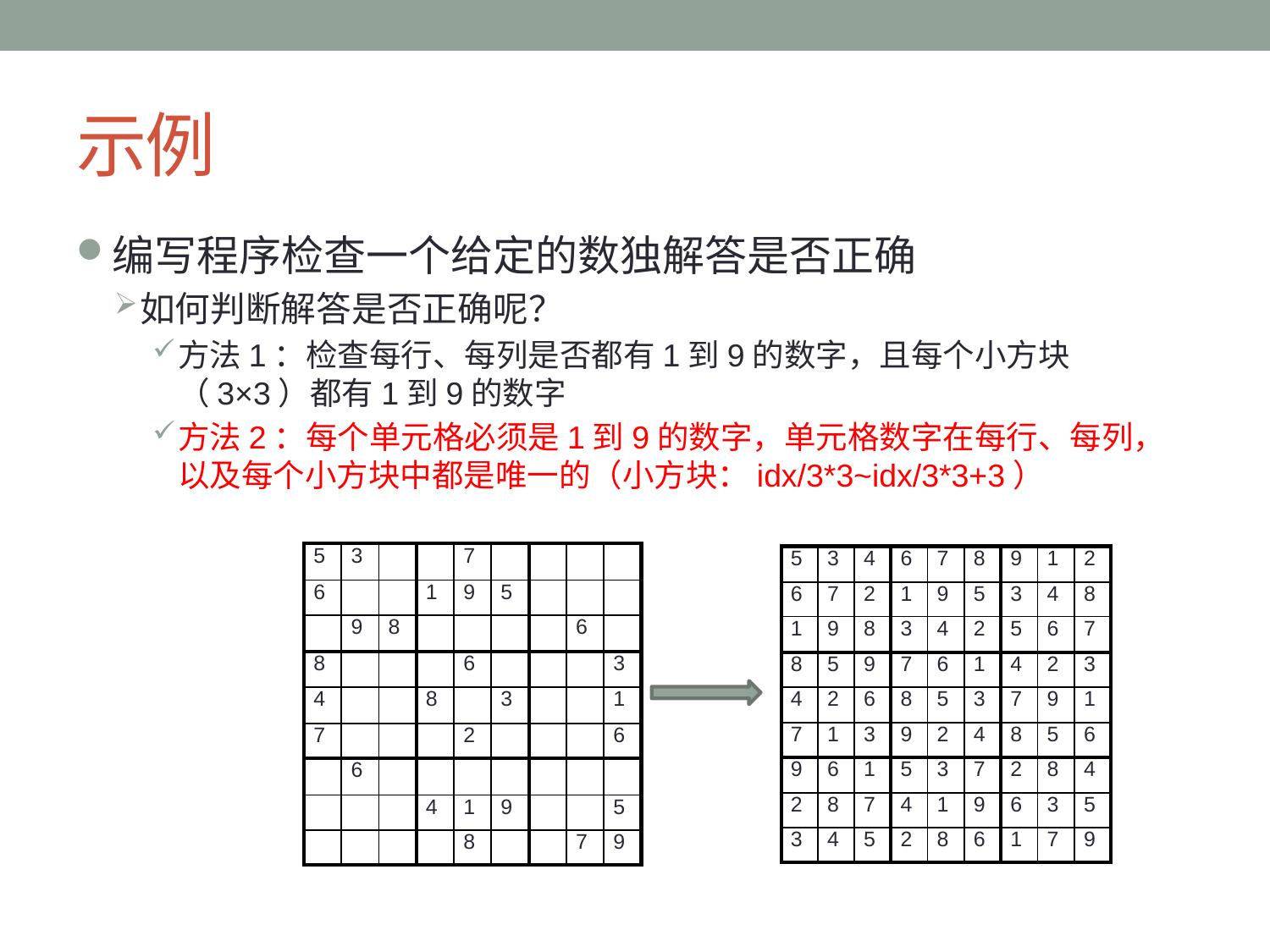

# 示例
编写程序检查一个给定的数独解答是否正确
如何判断解答是否正确呢？
方法1：检查每行、每列是否都有1到9的数字，且每个小方块（3×3）都有1到9的数字
方法2：每个单元格必须是1到9的数字，单元格数字在每行、每列，以及每个小方块中都是唯一的（小方块：idx/3*3~idx/3*3+3）
| 5 | 3 |  |  | 7 |  |  |  |  |
| --- | --- | --- | --- | --- | --- | --- | --- | --- |
| 6 |  |  | 1 | 9 | 5 |  |  |  |
|  | 9 | 8 |  |  |  |  | 6 |  |
| 8 |  |  |  | 6 |  |  |  | 3 |
| 4 |  |  | 8 |  | 3 |  |  | 1 |
| 7 |  |  |  | 2 |  |  |  | 6 |
|  | 6 |  |  |  |  |  |  |  |
|  |  |  | 4 | 1 | 9 |  |  | 5 |
|  |  |  |  | 8 |  |  | 7 | 9 |
| 5 | 3 | 4 | 6 | 7 | 8 | 9 | 1 | 2 |
| --- | --- | --- | --- | --- | --- | --- | --- | --- |
| 6 | 7 | 2 | 1 | 9 | 5 | 3 | 4 | 8 |
| 1 | 9 | 8 | 3 | 4 | 2 | 5 | 6 | 7 |
| 8 | 5 | 9 | 7 | 6 | 1 | 4 | 2 | 3 |
| 4 | 2 | 6 | 8 | 5 | 3 | 7 | 9 | 1 |
| 7 | 1 | 3 | 9 | 2 | 4 | 8 | 5 | 6 |
| 9 | 6 | 1 | 5 | 3 | 7 | 2 | 8 | 4 |
| 2 | 8 | 7 | 4 | 1 | 9 | 6 | 3 | 5 |
| 3 | 4 | 5 | 2 | 8 | 6 | 1 | 7 | 9 |